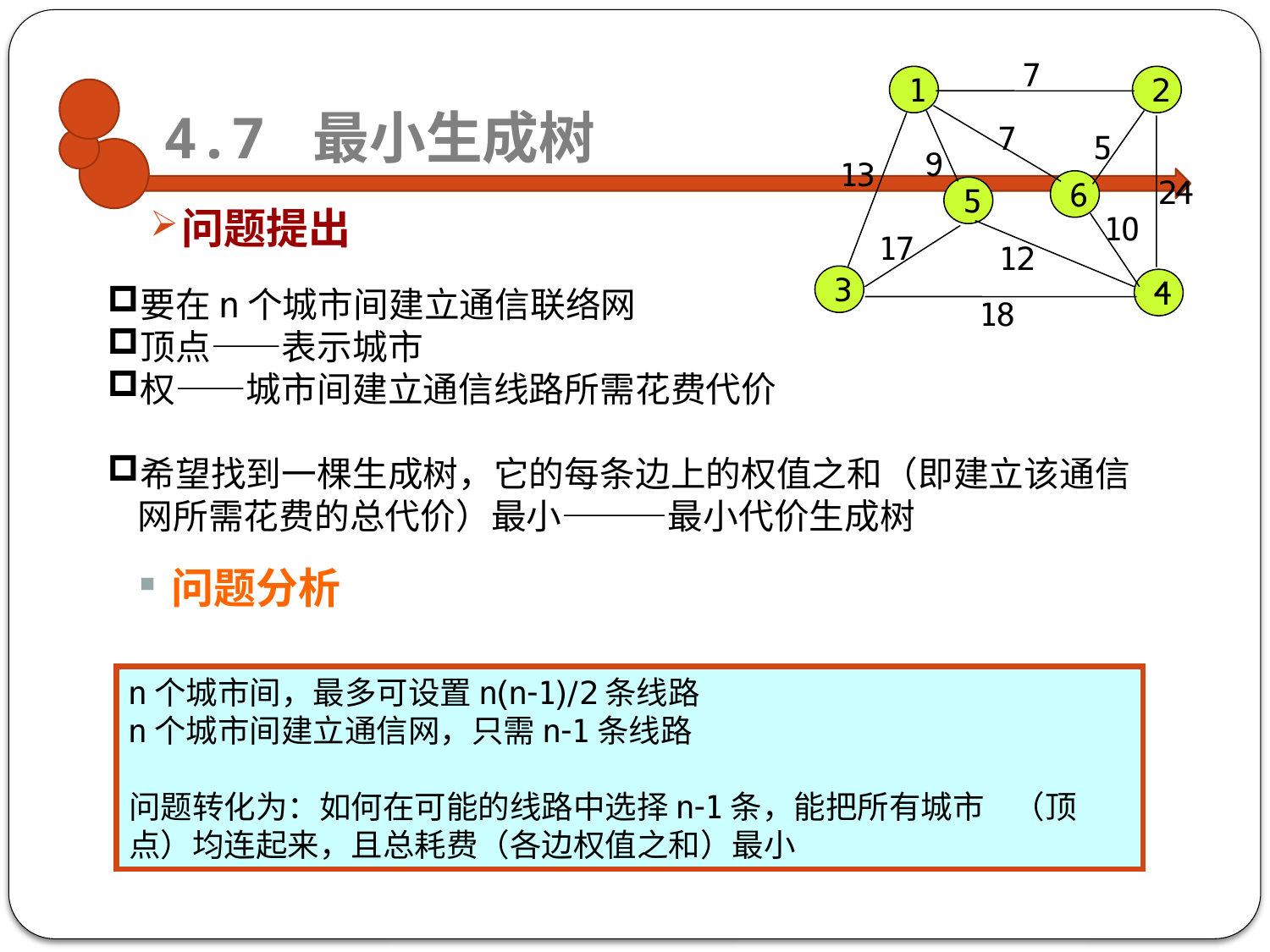

7
1
2

6
5

3
4

7
5
9
13
24
10
17
12
18
4.7 最小生成树

问题提出
要在n个城市间建立通信联络网
顶点——表示城市
权——城市间建立通信线路所需花费代价

希望找到一棵生成树，它的每条边上的权值之和（即建立该通信网所需花费的总代价）最小———最小代价生成树
问题分析
n个城市间，最多可设置n(n-1)/2条线路
n个城市间建立通信网，只需n-1条线路

问题转化为：如何在可能的线路中选择n-1条，能把所有城市    （顶点）均连起来，且总耗费（各边权值之和）最小